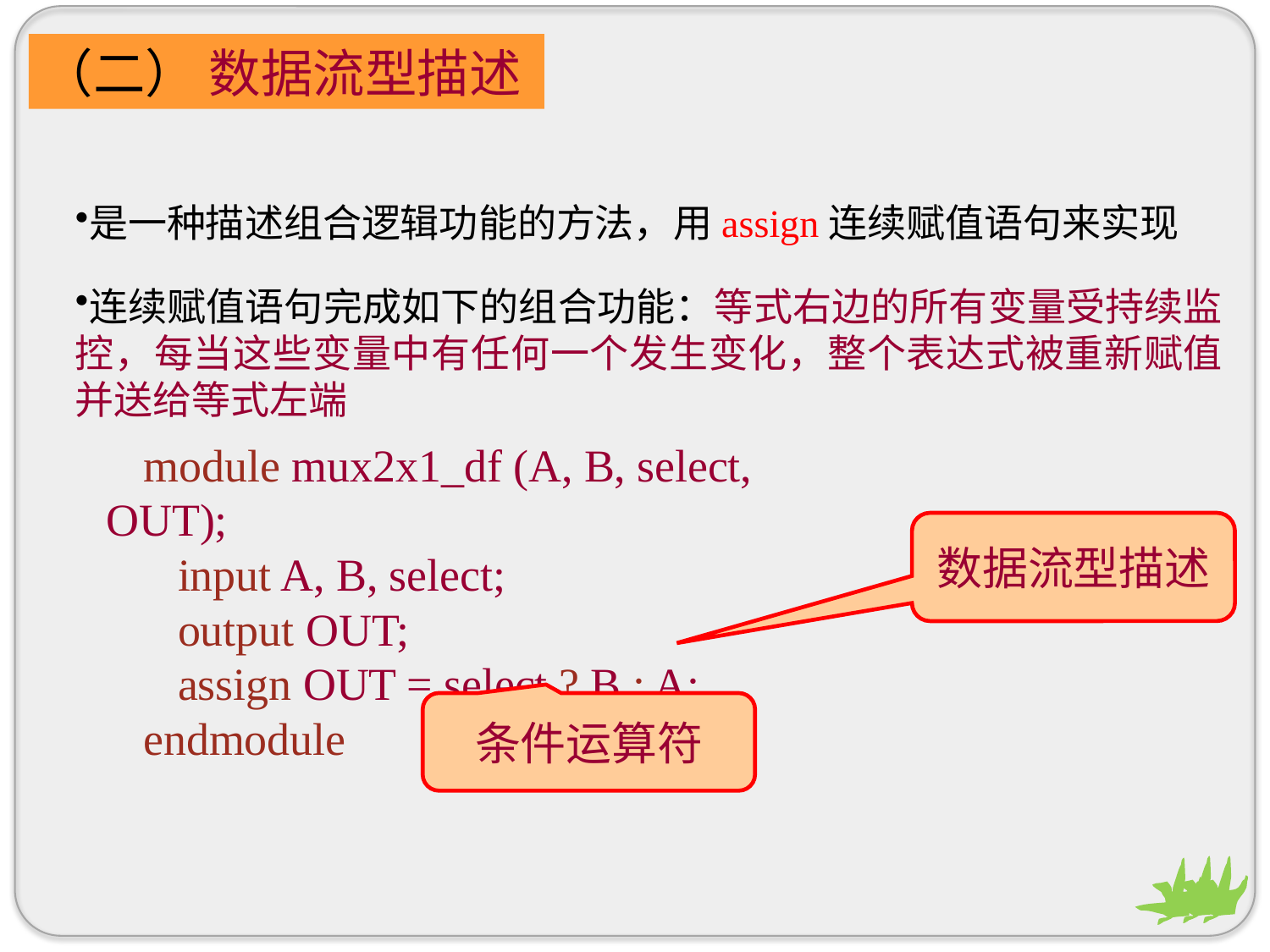

（二） 数据流型描述
是一种描述组合逻辑功能的方法，用assign连续赋值语句来实现
连续赋值语句完成如下的组合功能：等式右边的所有变量受持续监控，每当这些变量中有任何一个发生变化，整个表达式被重新赋值并送给等式左端
module mux2x1_df (A, B, select, OUT);
   input A, B, select;
   output OUT;
   assign OUT = select ? B : A;
endmodule
数据流型描述
条件运算符
17